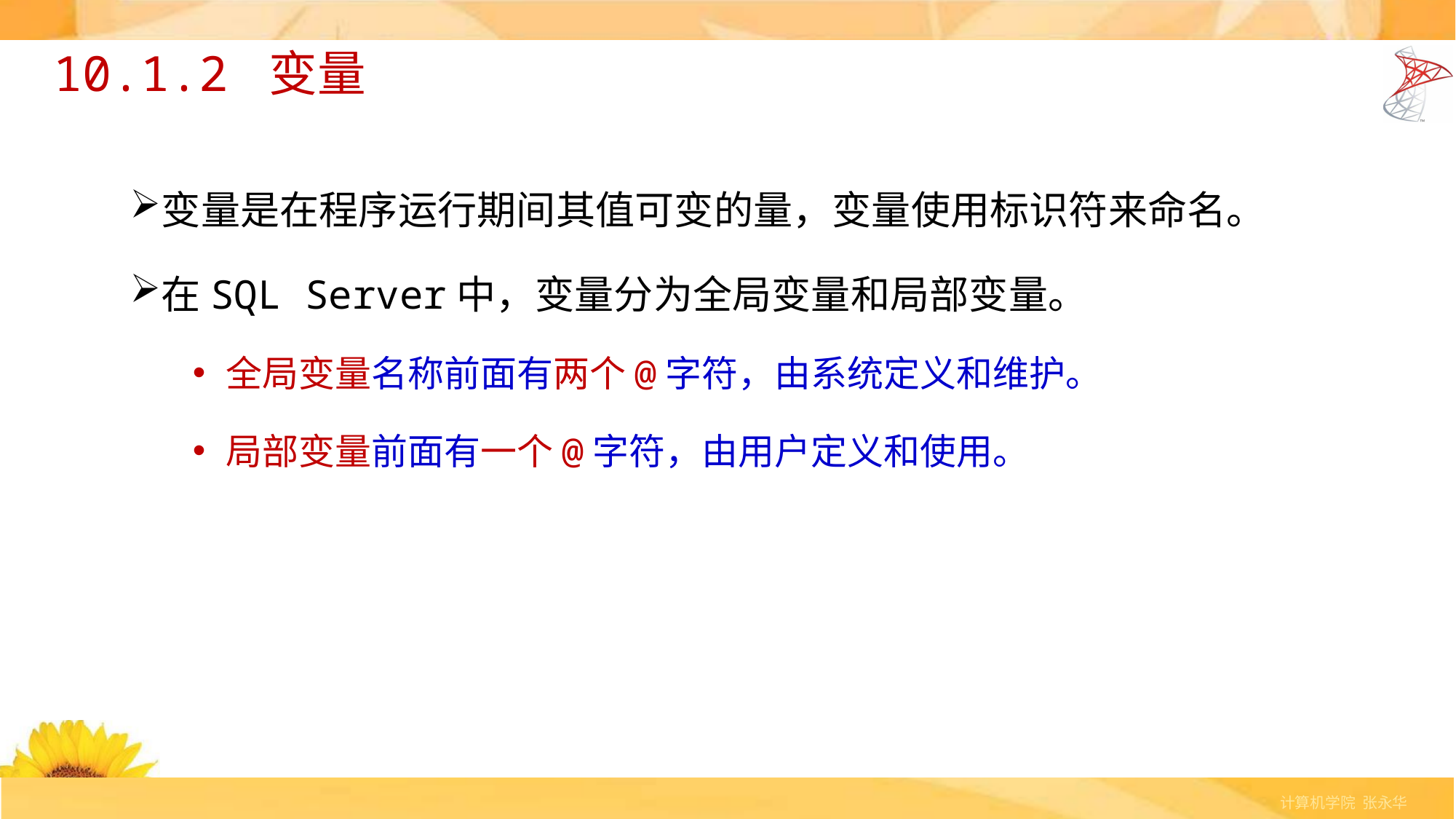

# 10.1.2 变量
变量是在程序运行期间其值可变的量，变量使用标识符来命名。
在SQL Server中，变量分为全局变量和局部变量。
全局变量名称前面有两个@字符，由系统定义和维护。
局部变量前面有一个@字符，由用户定义和使用。